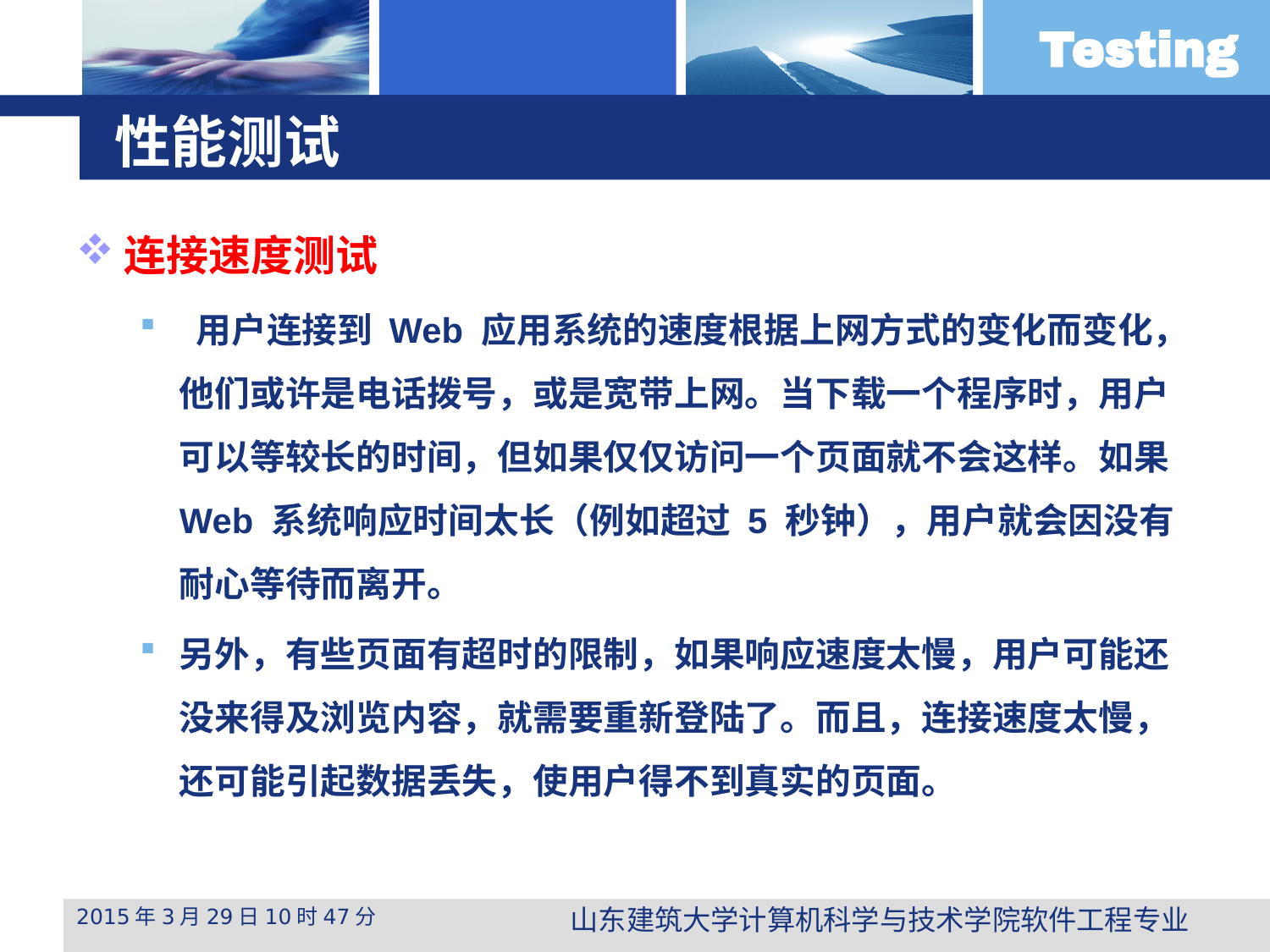

# 性能测试
连接速度测试
 用户连接到 Web 应用系统的速度根据上网方式的变化而变化，他们或许是电话拨号，或是宽带上网。当下载一个程序时，用户可以等较长的时间，但如果仅仅访问一个页面就不会这样。如果 Web 系统响应时间太长（例如超过 5 秒钟），用户就会因没有耐心等待而离开。
另外，有些页面有超时的限制，如果响应速度太慢，用户可能还没来得及浏览内容，就需要重新登陆了。而且，连接速度太慢，还可能引起数据丢失，使用户得不到真实的页面。
山东建筑大学计算机科学与技术学院软件工程专业
2015年3月29日10时47分